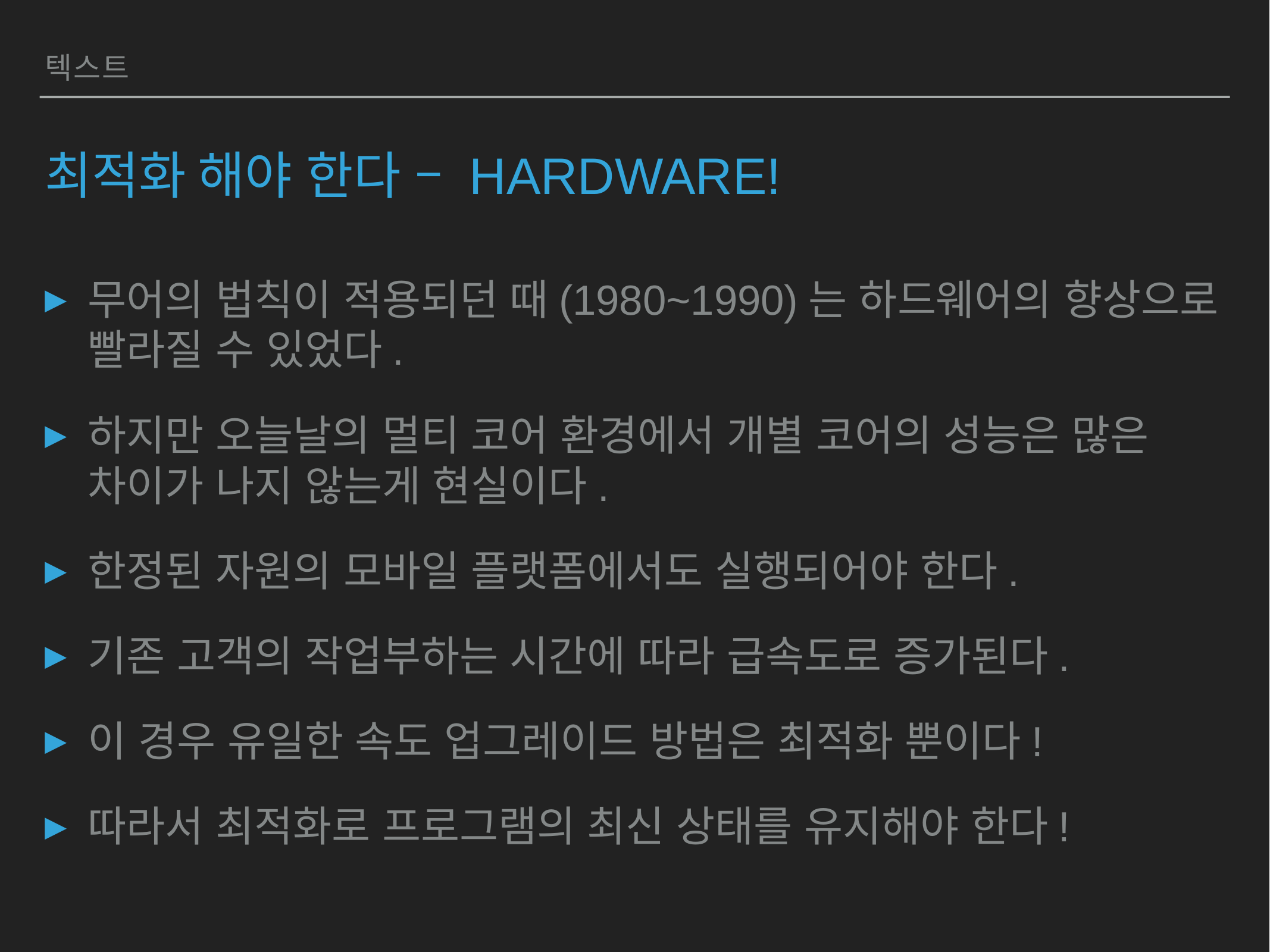

텍스트
# 최적화 해야 한다 – Hardware!
무어의 법칙이 적용되던 때(1980~1990)는 하드웨어의 향상으로 빨라질 수 있었다.
하지만 오늘날의 멀티 코어 환경에서 개별 코어의 성능은 많은 차이가 나지 않는게 현실이다.
한정된 자원의 모바일 플랫폼에서도 실행되어야 한다.
기존 고객의 작업부하는 시간에 따라 급속도로 증가된다.
이 경우 유일한 속도 업그레이드 방법은 최적화 뿐이다!
따라서 최적화로 프로그램의 최신 상태를 유지해야 한다!